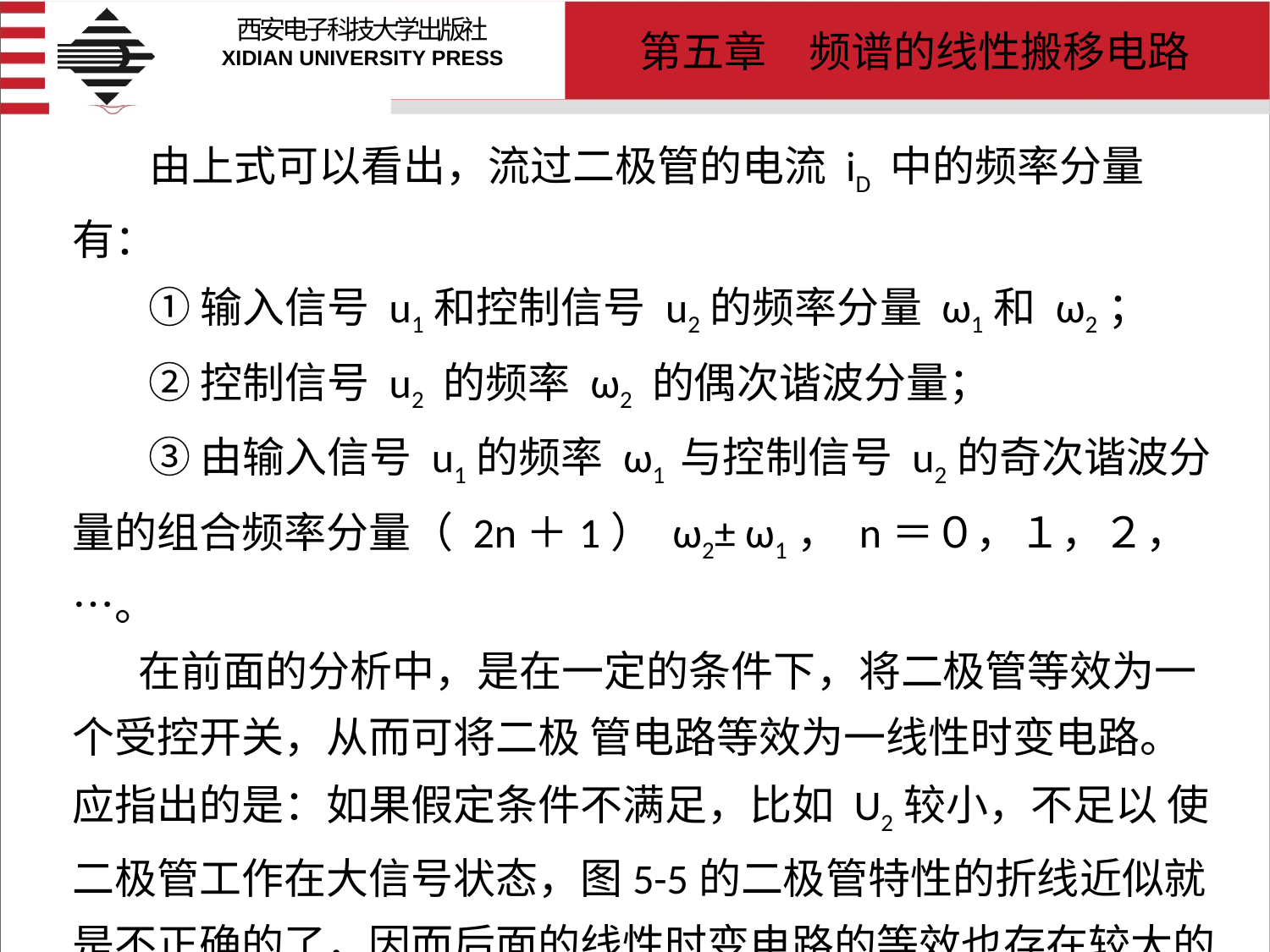

# 由上式可以看出，流过二极管的电流 iD 中的频率分量有： ① 输入信号 u1和控制信号 u2的频率分量 ω1和 ω2； ② 控制信号 u2 的频率 ω2 的偶次谐波分量； ③ 由输入信号 u1的频率 ω1 与控制信号 u2的奇次谐波分量的组合频率分量（ 2n＋1） ω2± ω1， n＝０，１，２，…。 在前面的分析中，是在一定的条件下，将二极管等效为一个受控开关，从而可将二极 管电路等效为一线性时变电路。应指出的是：如果假定条件不满足，比如 U2较小，不足以 使二极管工作在大信号状态，图5-5的二极管特性的折线近似就是不正确的了，因而后面的线性时变电路的等效也存在较大的问题；